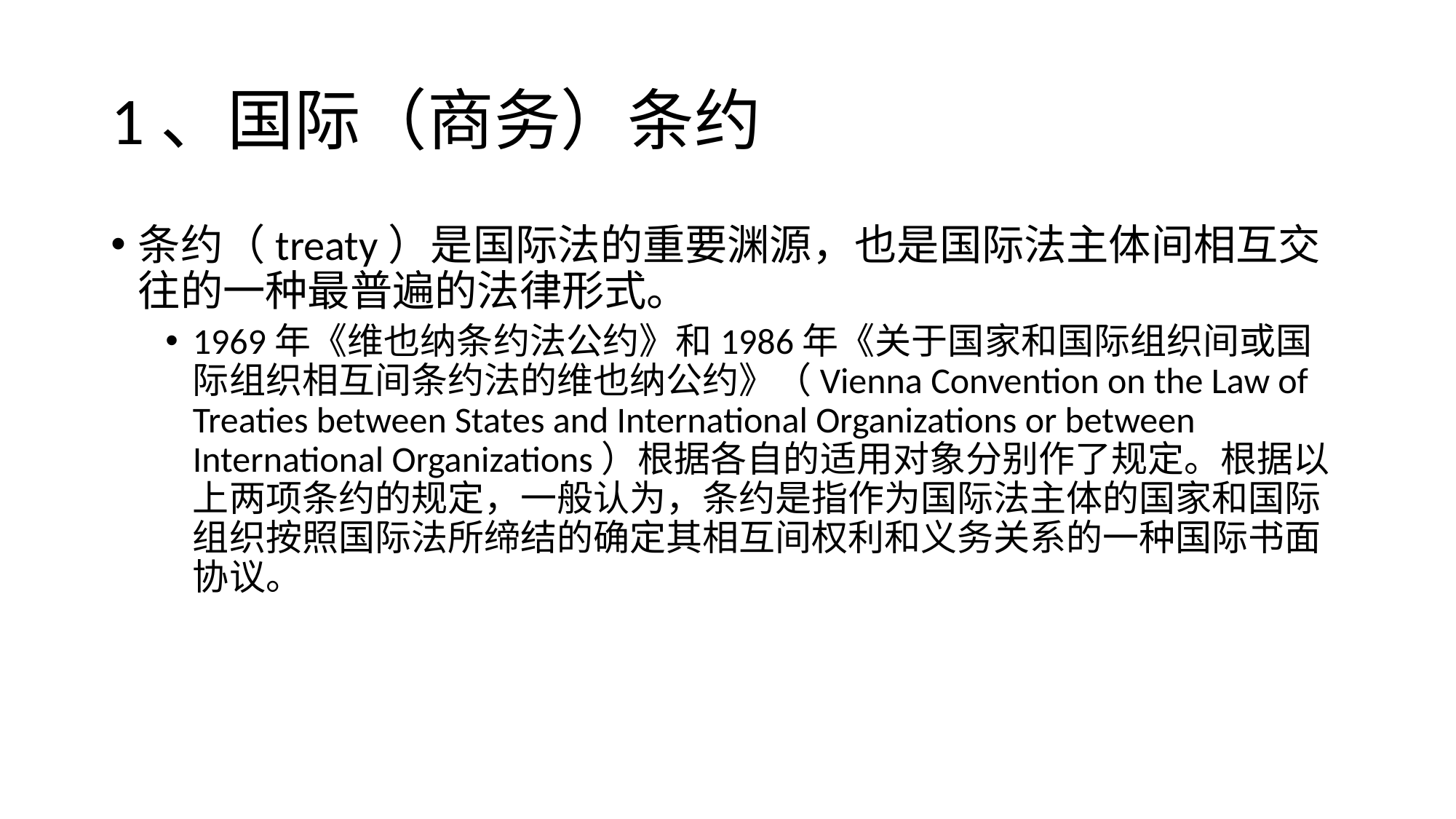

# 1、国际（商务）条约
条约（treaty）是国际法的重要渊源，也是国际法主体间相互交往的一种最普遍的法律形式。
1969年《维也纳条约法公约》和1986年《关于国家和国际组织间或国际组织相互间条约法的维也纳公约》（Vienna Convention on the Law of Treaties between States and International Organizations or between International Organizations）根据各自的适用对象分别作了规定。根据以上两项条约的规定，一般认为，条约是指作为国际法主体的国家和国际组织按照国际法所缔结的确定其相互间权利和义务关系的一种国际书面协议。